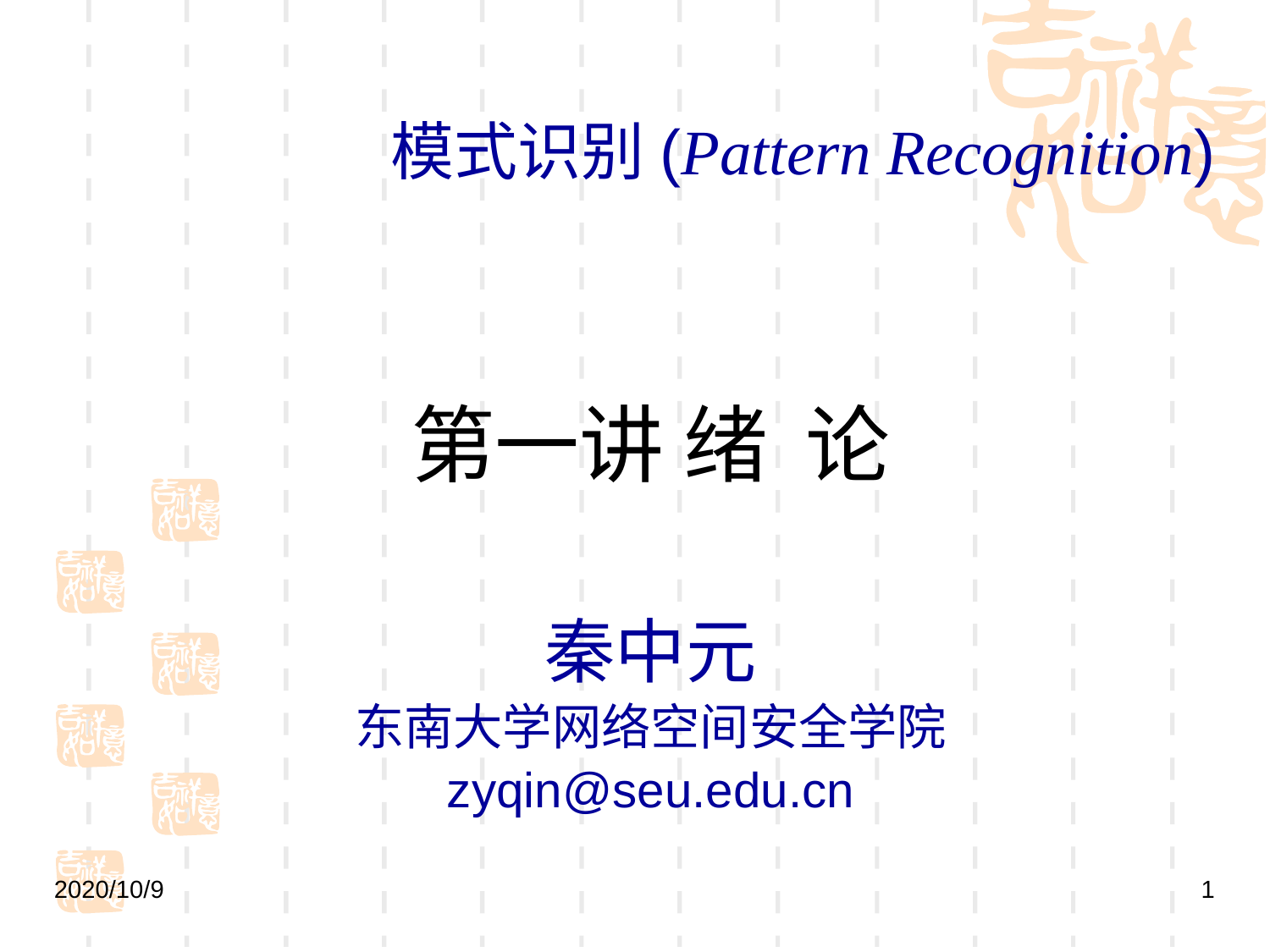

# 模式识别(Pattern Recognition)

第一讲 绪  论

秦中元
东南大学网络空间安全学院
zyqin@seu.edu.cn
2020/10/9
1